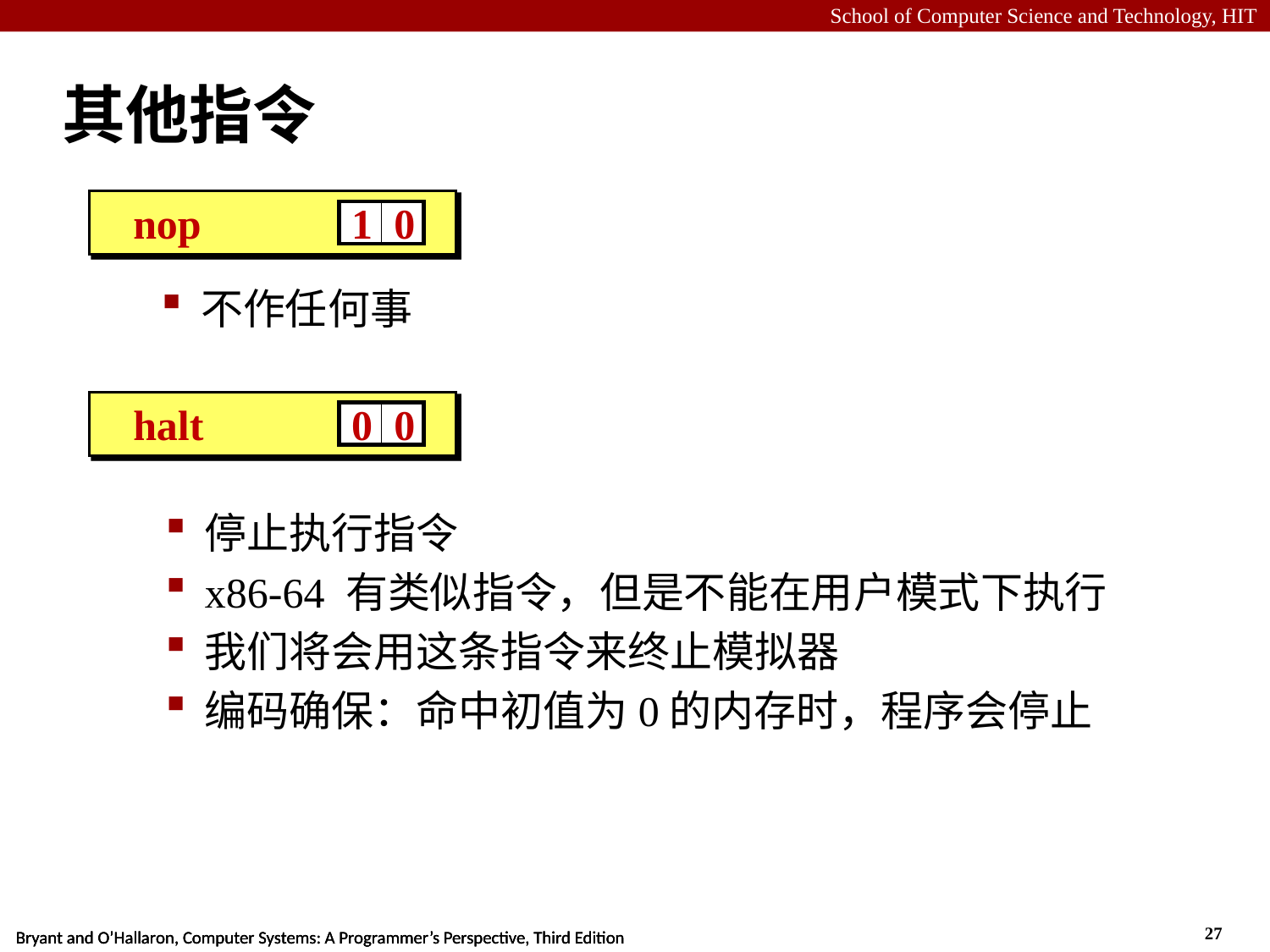

# 其他指令

nop
1

0
不作任何事

halt
0

0
停止执行指令
x86-64 有类似指令，但是不能在用户模式下执行
我们将会用这条指令来终止模拟器
编码确保：命中初值为0的内存时，程序会停止